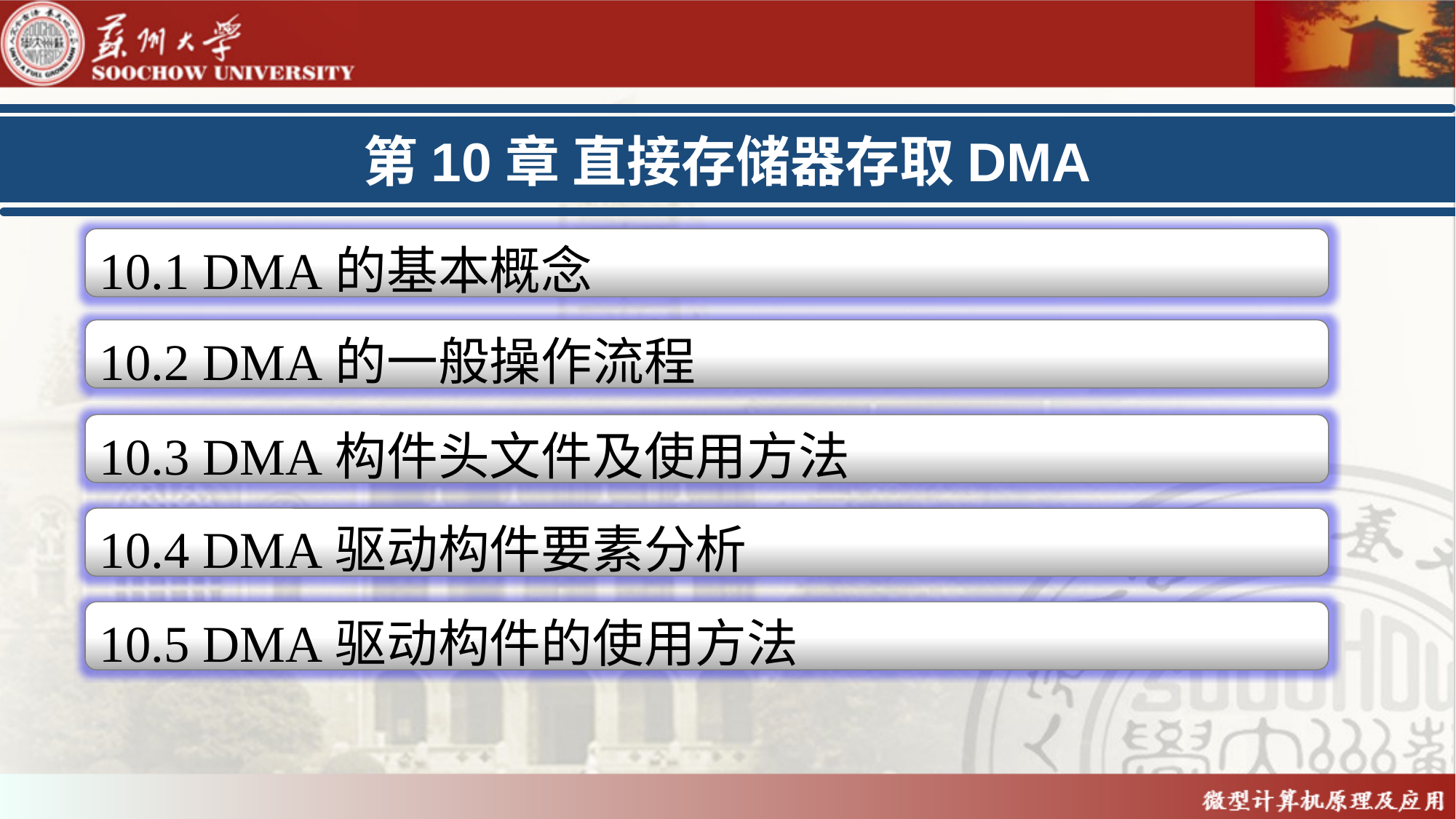

第10章 直接存储器存取DMA
10.1 DMA的基本概念
10.2 DMA的一般操作流程
10.3 DMA构件头文件及使用方法
10.4 DMA驱动构件要素分析
10.5 DMA驱动构件的使用方法